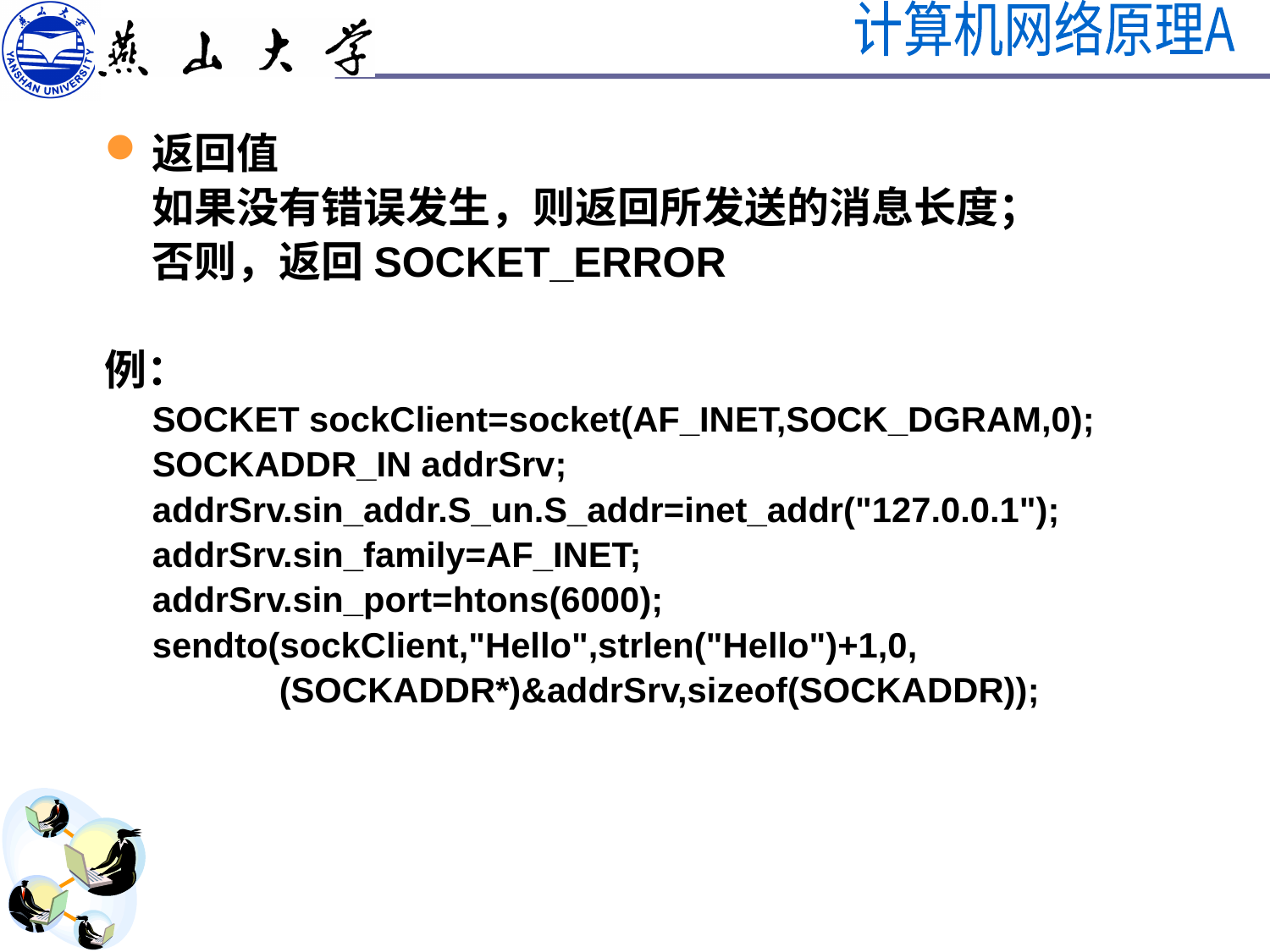

返回值
	如果没有错误发生，则返回所发送的消息长度；
	否则，返回SOCKET_ERROR

例：
	SOCKET sockClient=socket(AF_INET,SOCK_DGRAM,0);
	SOCKADDR_IN addrSrv;
	addrSrv.sin_addr.S_un.S_addr=inet_addr("127.0.0.1");
	addrSrv.sin_family=AF_INET;
	addrSrv.sin_port=htons(6000);
	sendto(sockClient,"Hello",strlen("Hello")+1,0,
		(SOCKADDR*)&addrSrv,sizeof(SOCKADDR));
85